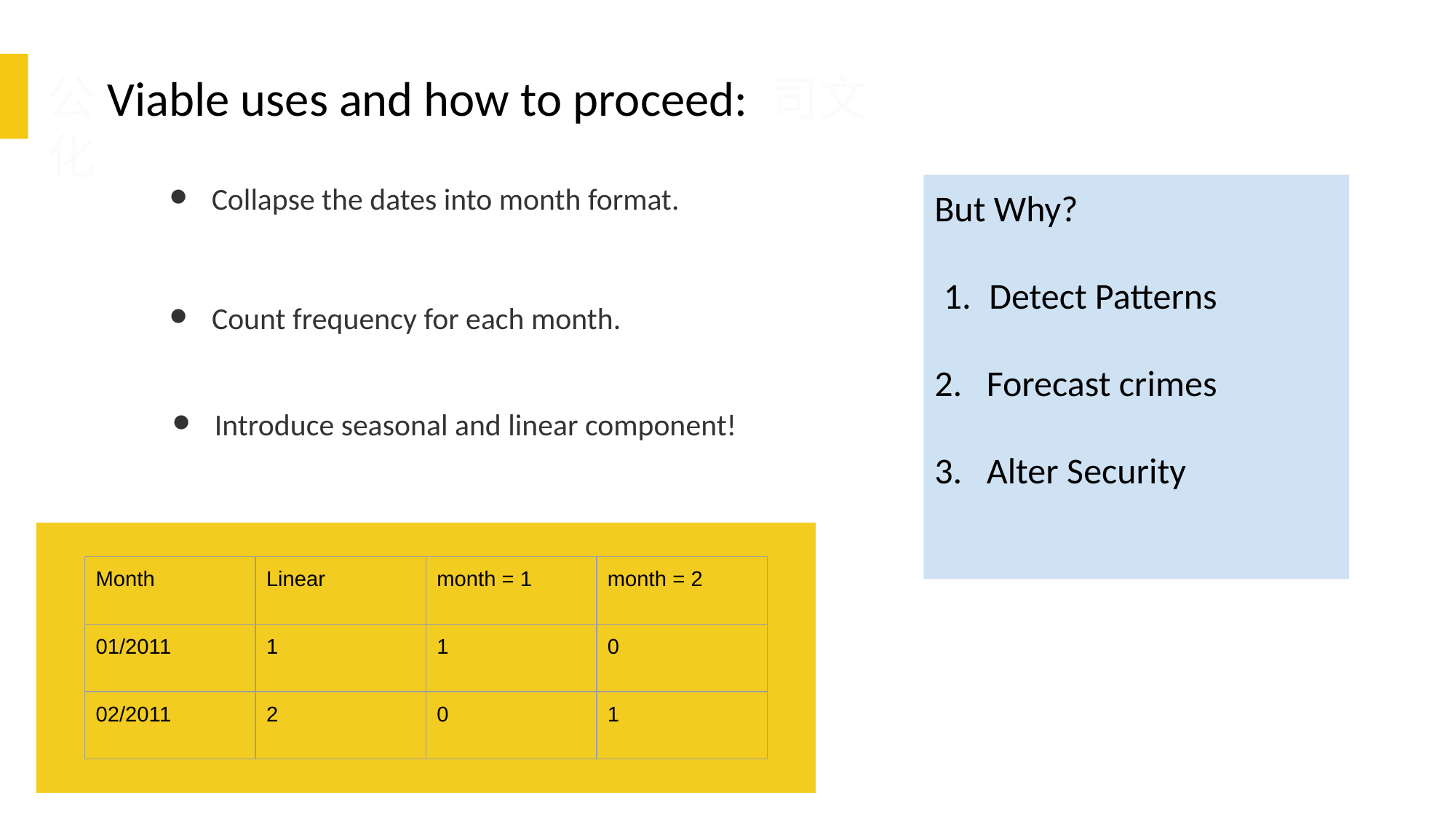

公Viable uses and how to proceed: 司文化
Collapse the dates into month format.
But Why?

Detect Patterns

2.   Forecast crimes

3.   Alter Security
Count frequency for each month.
Introduce seasonal and linear component!

| Month | Linear | month = 1 | month = 2 |
| --- | --- | --- | --- |
| 01/2011 | 1 | 1 | 0 |
| 02/2011 | 2 | 0 | 1 |